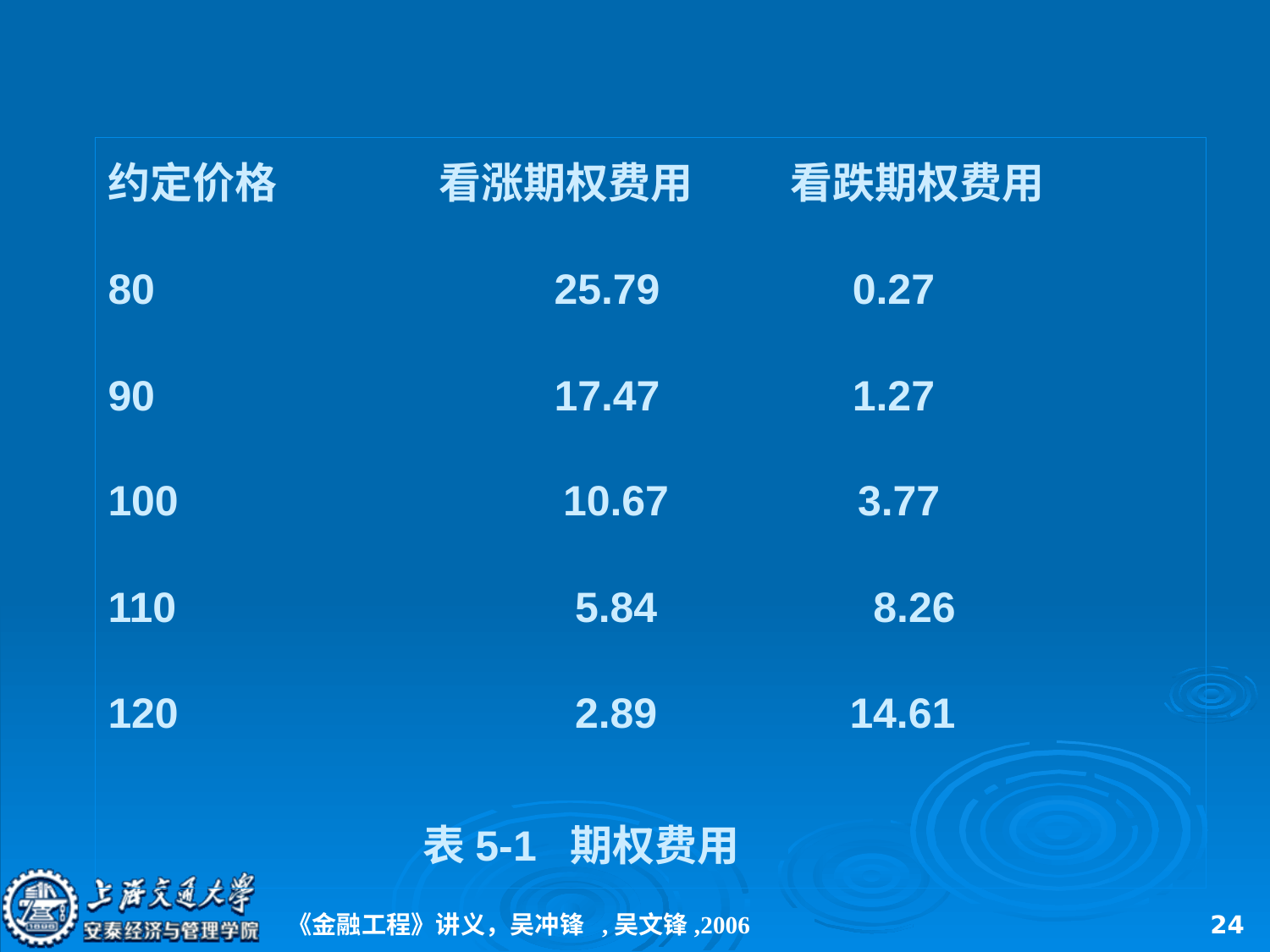

约定价格                 看涨期权费用	看跌期权费用
80		                       25.79	                0.27
90		                       17.47	                1.27
100		             10.67                3.77
110		              5.84		       8.26
120		              2.89		     14.61

                                表5-1  期权费用